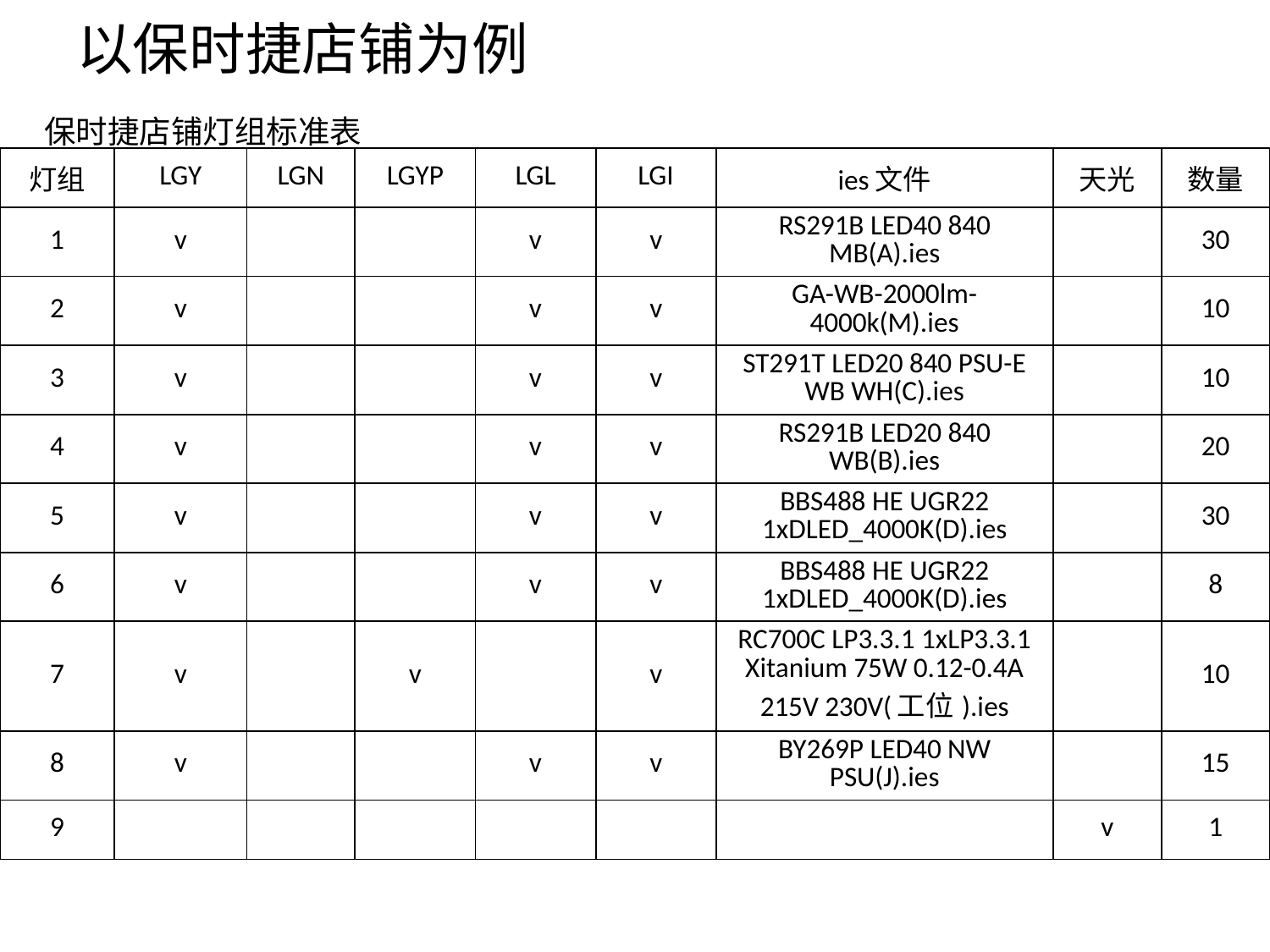

# 以保时捷店铺为例
保时捷店铺灯组标准表
| 灯组 | LGY | LGN | LGYP | LGL | LGI | ies文件 | 天光 | 数量 |
| --- | --- | --- | --- | --- | --- | --- | --- | --- |
| 1 | v |  |  | v | v | RS291B LED40 840 MB(A).ies |  | 30 |
| 2 | v |  |  | v | v | GA-WB-2000lm-4000k(M).ies |  | 10 |
| 3 | v |  |  | v | v | ST291T LED20 840 PSU-E WB WH(C).ies |  | 10 |
| 4 | v |  |  | v | v | RS291B LED20 840 WB(B).ies |  | 20 |
| 5 | v |  |  | v | v | BBS488 HE UGR22 1xDLED\_4000K(D).ies |  | 30 |
| 6 | v |  |  | v | v | BBS488 HE UGR22 1xDLED\_4000K(D).ies |  | 8 |
| 7 | v |  | v |  | v | RC700C LP3.3.1 1xLP3.3.1 Xitanium 75W 0.12-0.4A 215V 230V(工位).ies |  | 10 |
| 8 | v |  |  | v | v | BY269P LED40 NW PSU(J).ies |  | 15 |
| 9 |  |  |  |  |  |  | v | 1 |